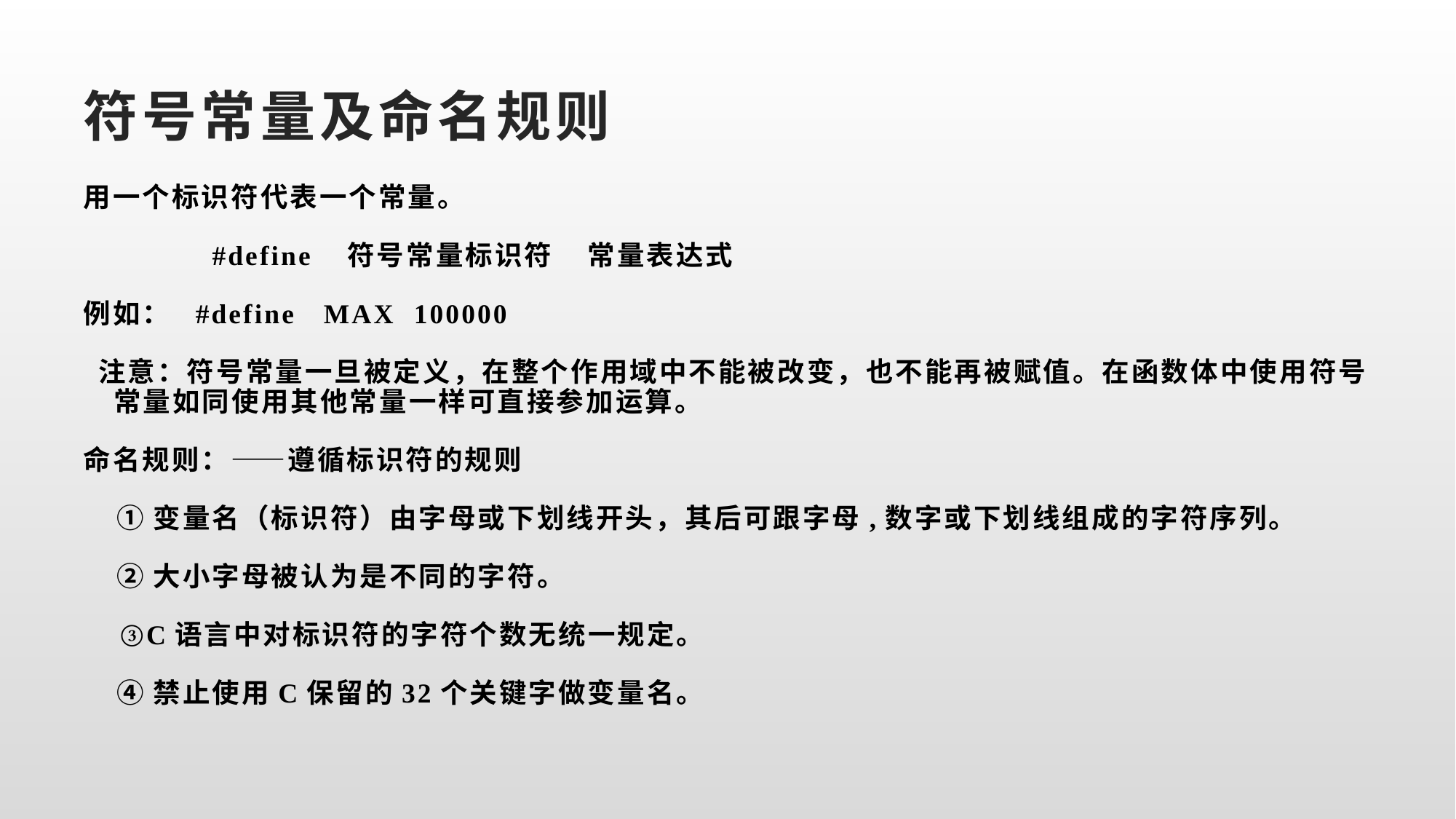

# 符号常量及命名规则
用一个标识符代表一个常量。
             #define   符号常量标识符    常量表达式
例如：  #define   MAX  100000
 注意：符号常量一旦被定义，在整个作用域中不能被改变，也不能再被赋值。在函数体中使用符号常量如同使用其他常量一样可直接参加运算。
命名规则：——遵循标识符的规则
    ①变量名（标识符）由字母或下划线开头，其后可跟字母,数字或下划线组成的字符序列。
    ②大小字母被认为是不同的字符。
    ③C语言中对标识符的字符个数无统一规定。
    ④禁止使用C保留的32个关键字做变量名。